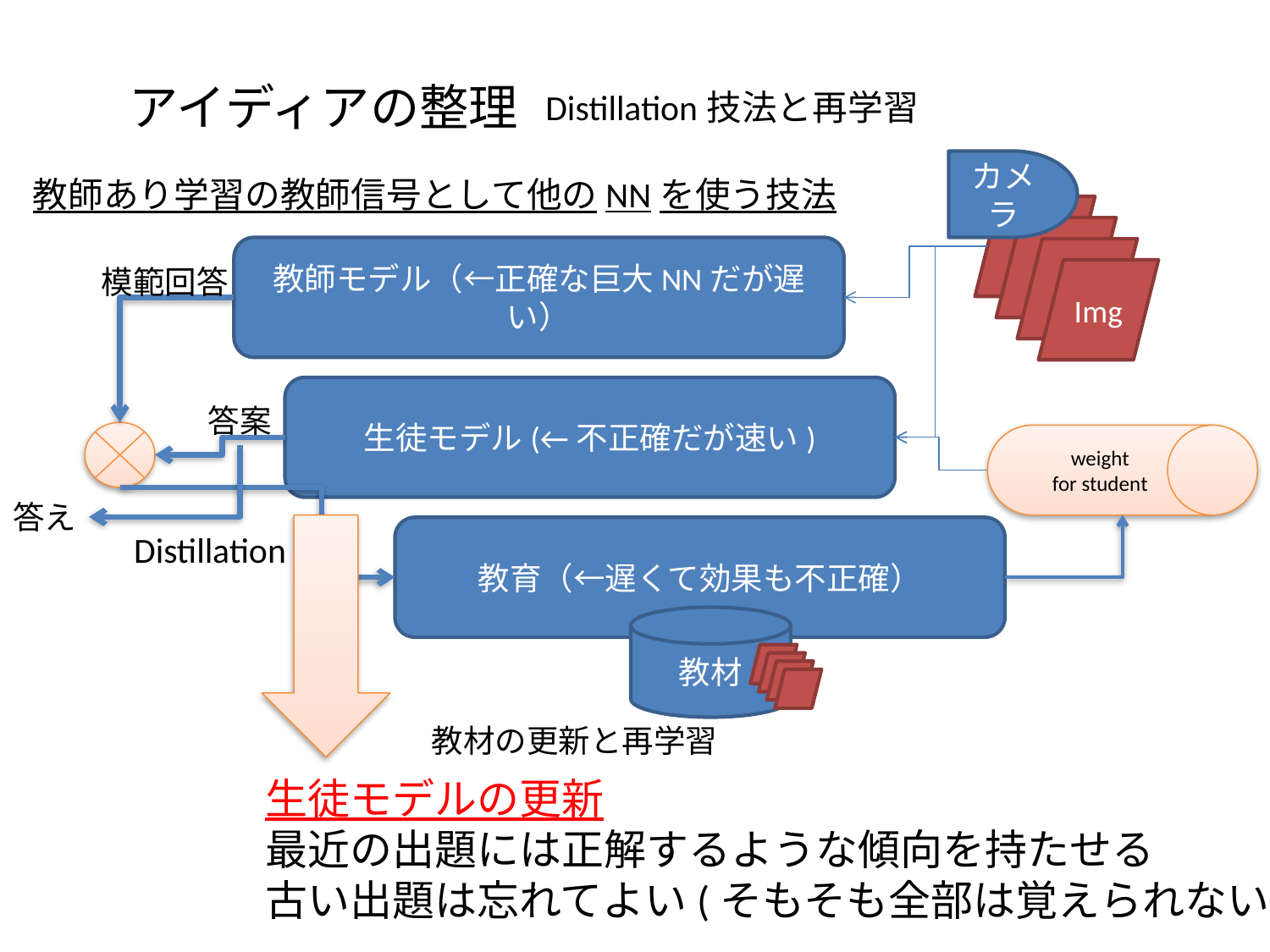

アイディアの整理
Distillation技法と再学習
カメラ
教師あり学習の教師信号として他のNNを使う技法

Img
教師モデル（←正確な巨大NNだが遅い）
模範回答
生徒モデル(←不正確だが速い)
答案

weight
for student
答え

教育（←遅くて効果も不正確）
Distillation
教材

教材の更新と再学習
生徒モデルの更新
最近の出題には正解するような傾向を持たせる
古い出題は忘れてよい(そもそも全部は覚えられない)